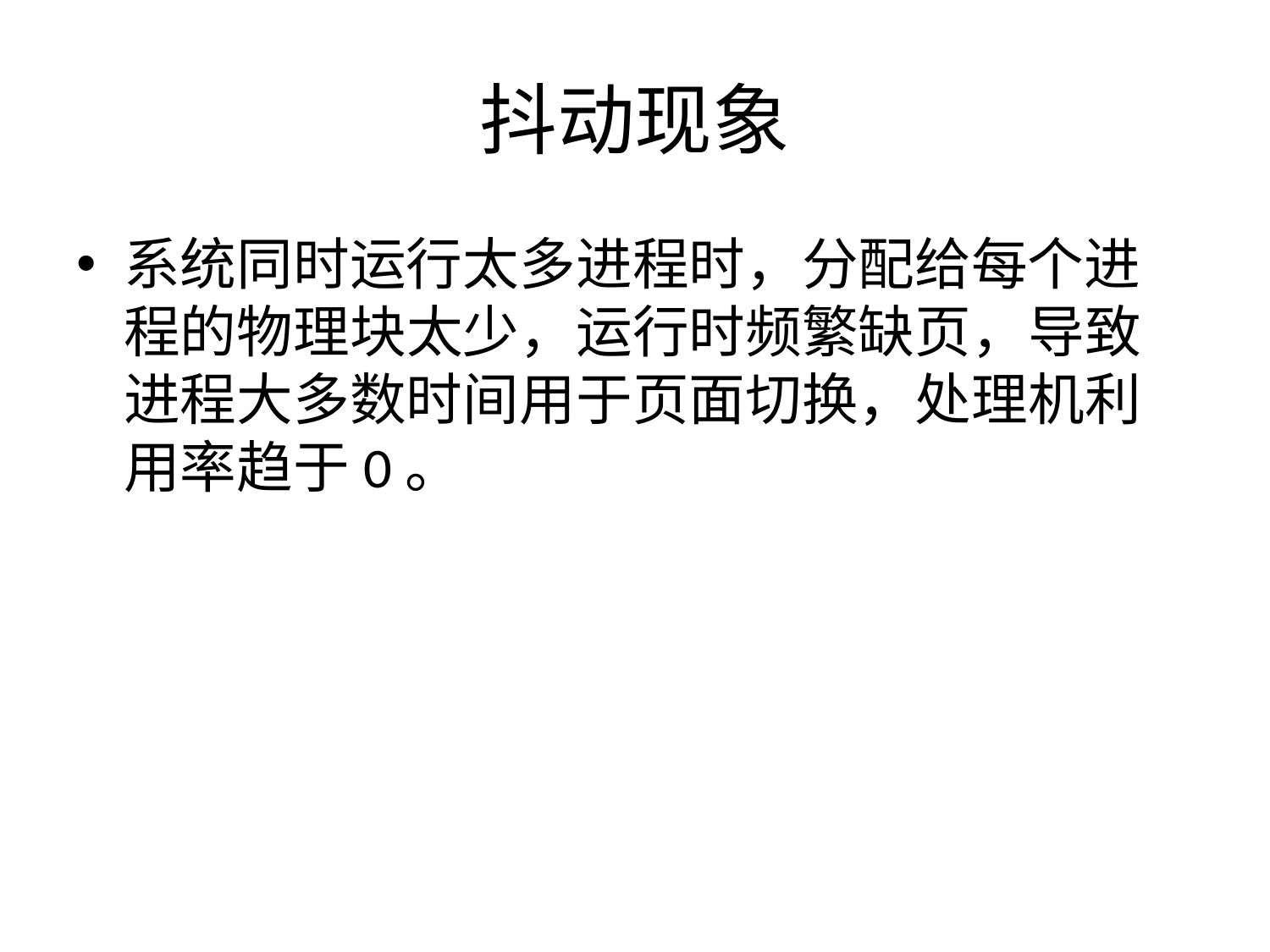

# 抖动现象
系统同时运行太多进程时，分配给每个进程的物理块太少，运行时频繁缺页，导致进程大多数时间用于页面切换，处理机利用率趋于0。